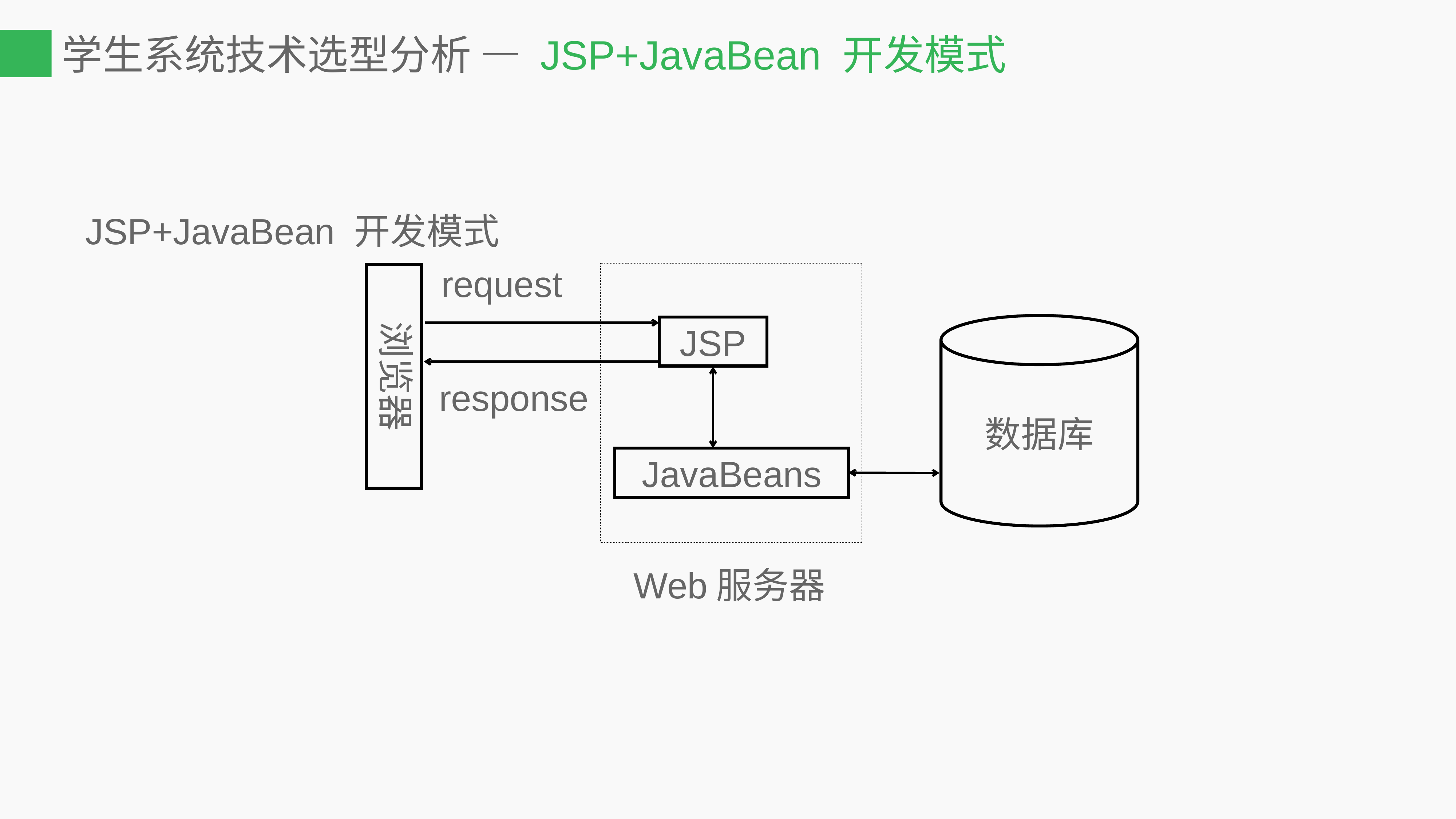

# 学生系统技术选型分析 — JSP+JavaBean 开发模式
  JSP+JavaBean 开发模式
request

浏览器

数据库

JSP
response
JavaBeans
Web服务器